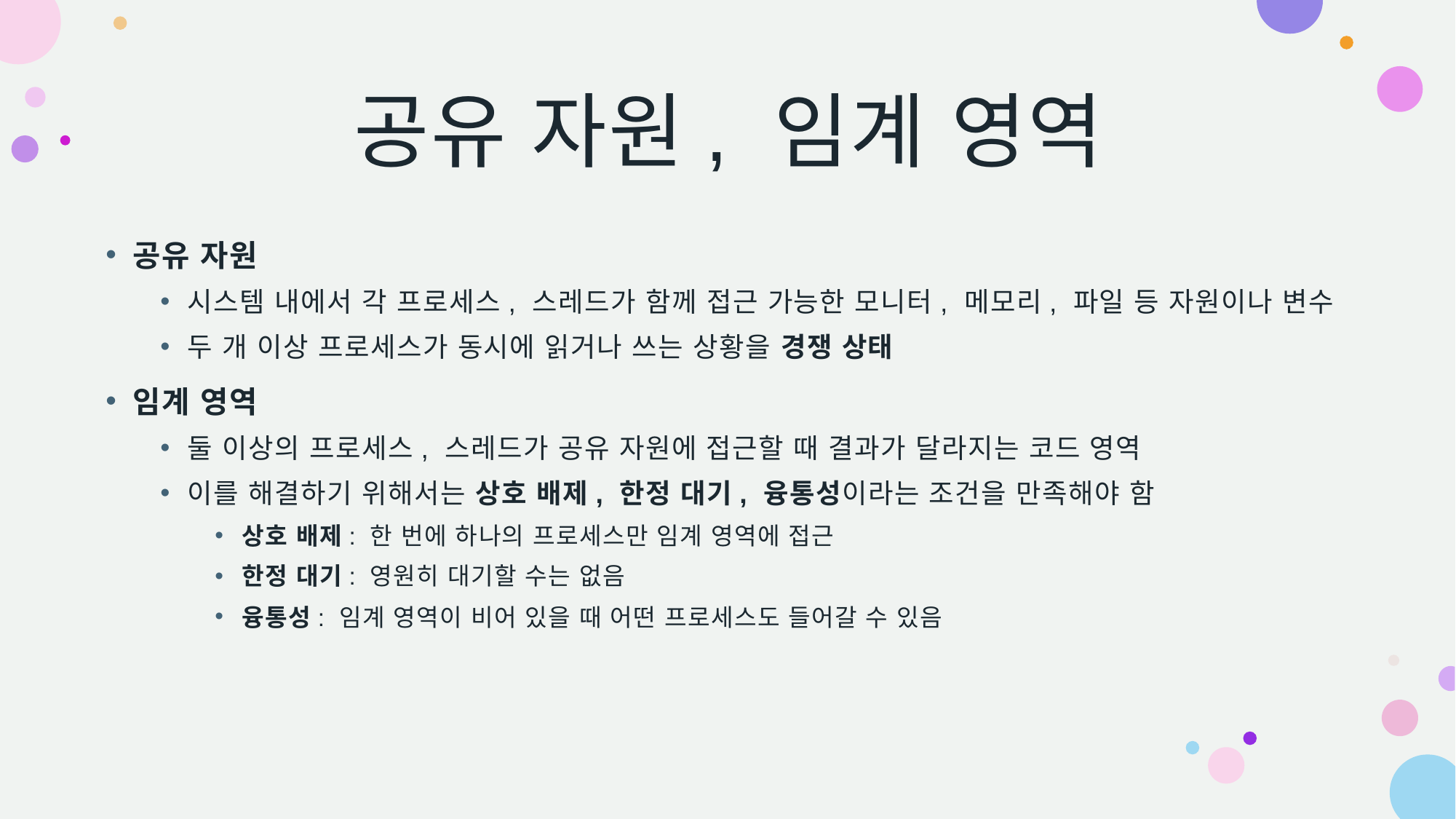

# 공유 자원, 임계 영역
공유 자원
시스템 내에서 각 프로세스, 스레드가 함께 접근 가능한 모니터, 메모리, 파일 등 자원이나 변수
두 개 이상 프로세스가 동시에 읽거나 쓰는 상황을 경쟁 상태
임계 영역
둘 이상의 프로세스, 스레드가 공유 자원에 접근할 때 결과가 달라지는 코드 영역
이를 해결하기 위해서는 상호 배제, 한정 대기, 융통성이라는 조건을 만족해야 함
상호 배제: 한 번에 하나의 프로세스만 임계 영역에 접근
한정 대기: 영원히 대기할 수는 없음
융통성: 임계 영역이 비어 있을 때 어떤 프로세스도 들어갈 수 있음